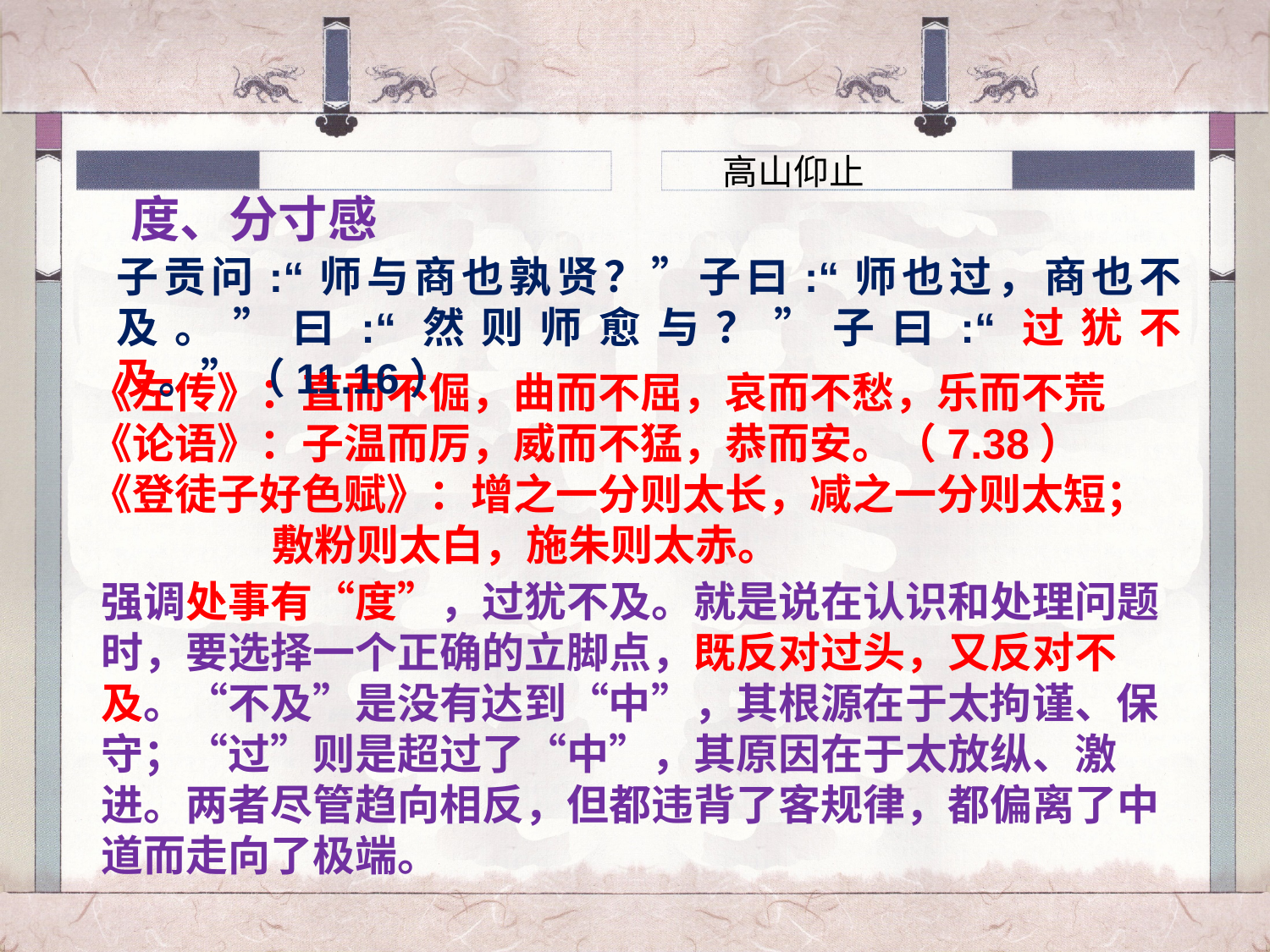

高山仰止
度、分寸感
子贡问:“师与商也孰贤？”子曰:“师也过，商也不及。”曰:“然则师愈与？”子曰:“过犹不及。”（11.16）
《左传》：直而不倔，曲而不屈，哀而不愁，乐而不荒
《论语》：子温而厉，威而不猛，恭而安。（7.38）
《登徒子好色赋》：增之一分则太长，减之一分则太短；
                  敷粉则太白，施朱则太赤。
强调处事有“度”，过犹不及。就是说在认识和处理问题时，要选择一个正确的立脚点，既反对过头，又反对不及。“不及”是没有达到“中”，其根源在于太拘谨、保守；“过”则是超过了“中”，其原因在于太放纵、激进。两者尽管趋向相反，但都违背了客规律，都偏离了中道而走向了极端。